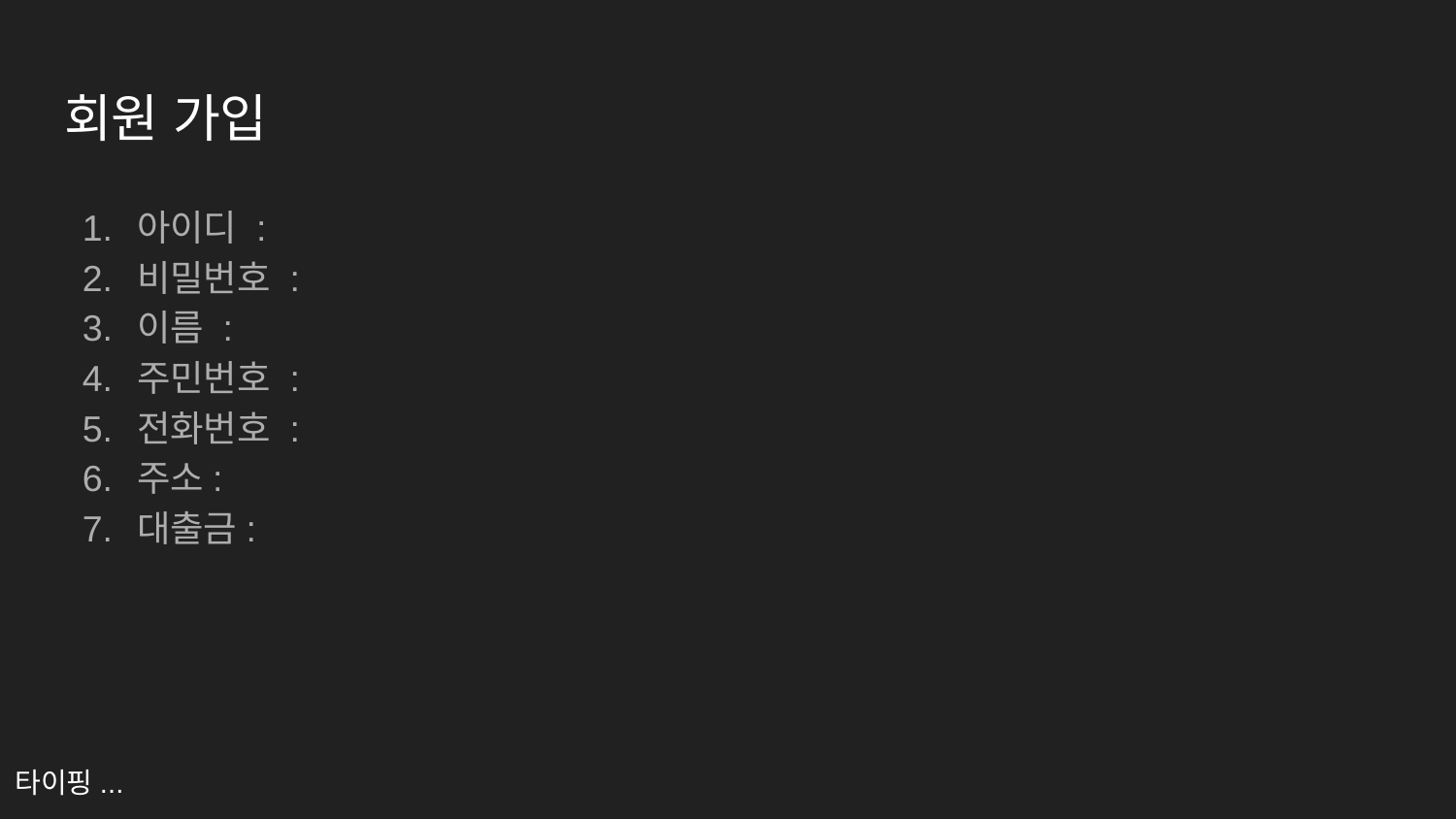

# 회원 가입
아이디 :
비밀번호 :
이름 :
주민번호 :
전화번호 :
주소:
대출금:
타이핑...